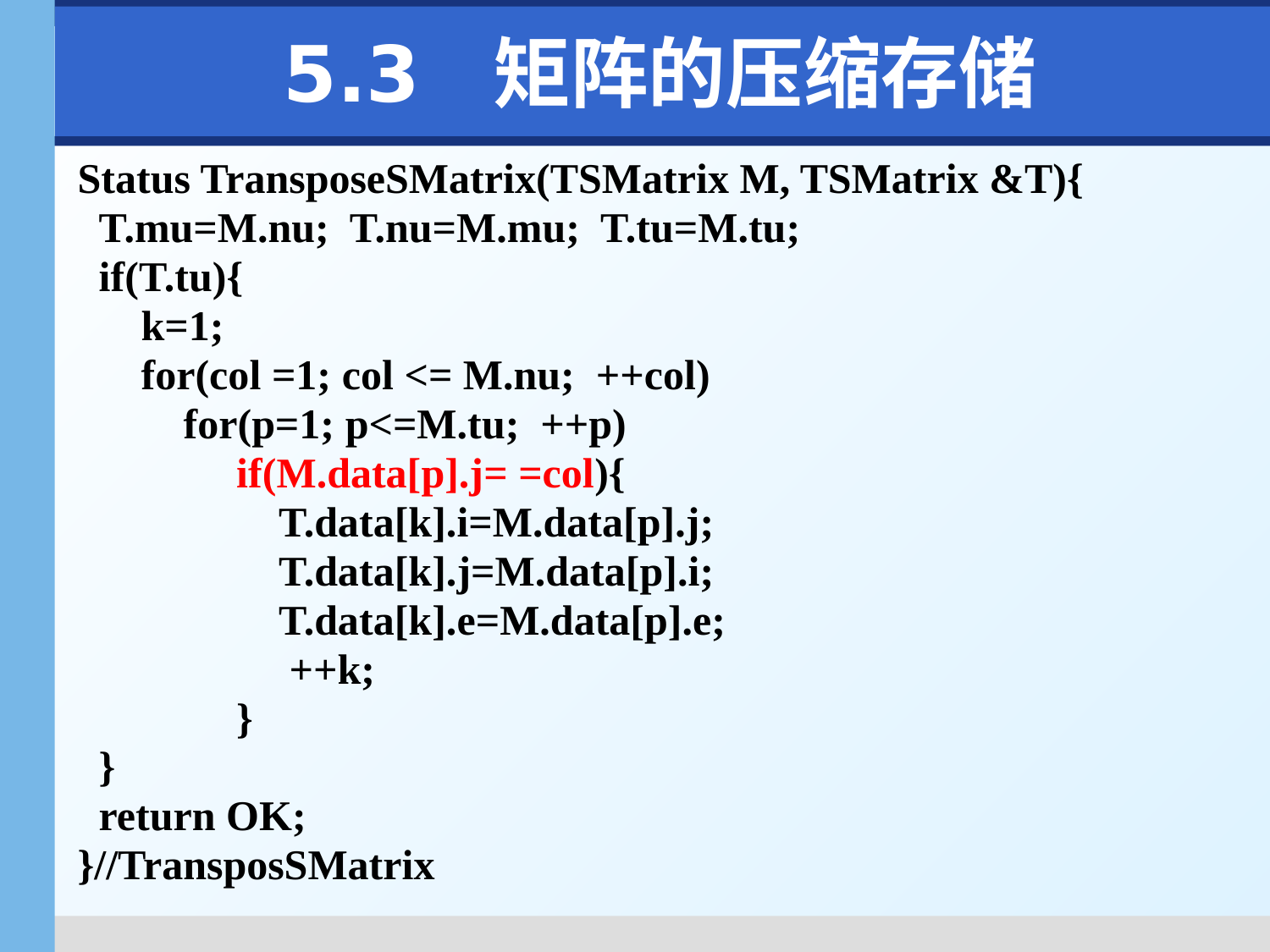

# 5.3  矩阵的压缩存储
Status TransposeSMatrix(TSMatrix M, TSMatrix &T){
  T.mu=M.nu;  T.nu=M.mu;  T.tu=M.tu;
  if(T.tu){
      k=1;
      for(col =1; col <= M.nu;  ++col)
          for(p=1; p<=M.tu;  ++p)
               if(M.data[p].j= =col){
                   T.data[k].i=M.data[p].j;
                   T.data[k].j=M.data[p].i;
                   T.data[k].e=M.data[p].e;
                    ++k;
               }
  }
  return OK;
}//TransposSMatrix